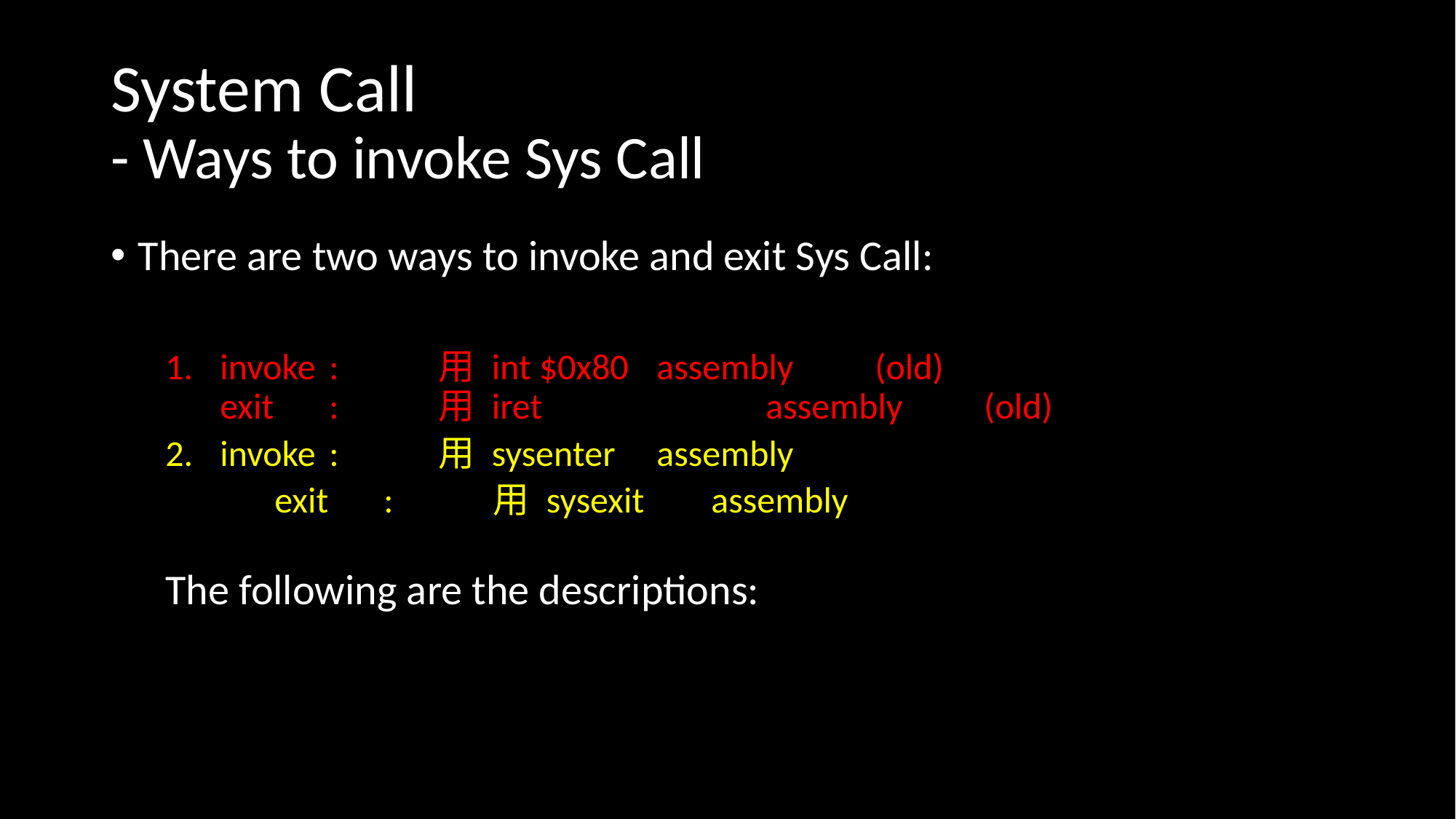

# System Call - Ways to invoke Sys Call
There are two ways to invoke and exit Sys Call:

invoke 	: 	用 int $0x80 	assembly  	(old)
exit	:	用 iret 		assembly	(old)
invoke 	: 	用 sysenter 	assembly
	exit	:	用 sysexit	assembly
The following are the descriptions: